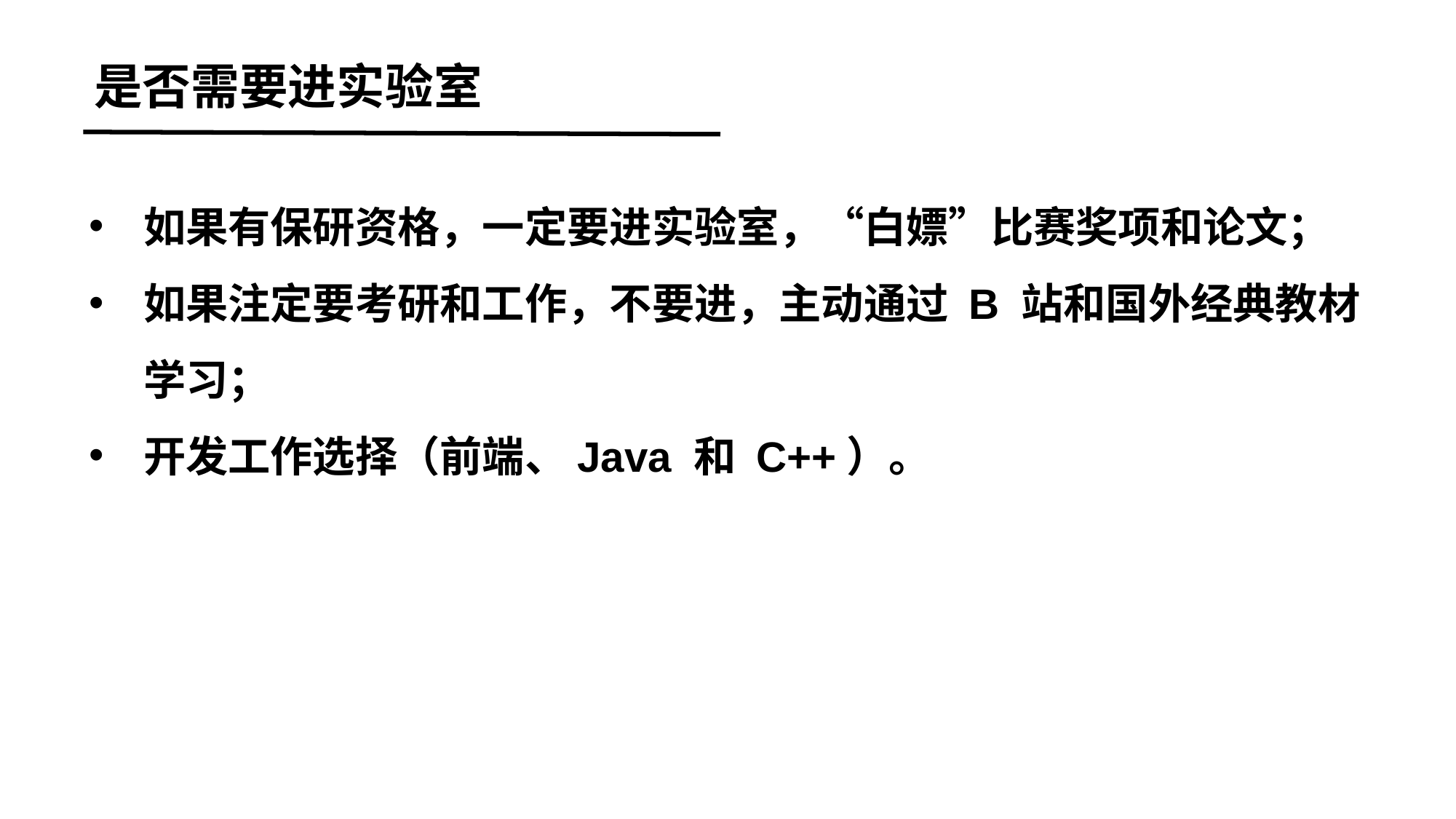

是否需要进实验室
如果有保研资格，一定要进实验室，“白嫖”比赛奖项和论文；
如果注定要考研和工作，不要进，主动通过 B 站和国外经典教材学习；
开发工作选择（前端、Java 和 C++）。